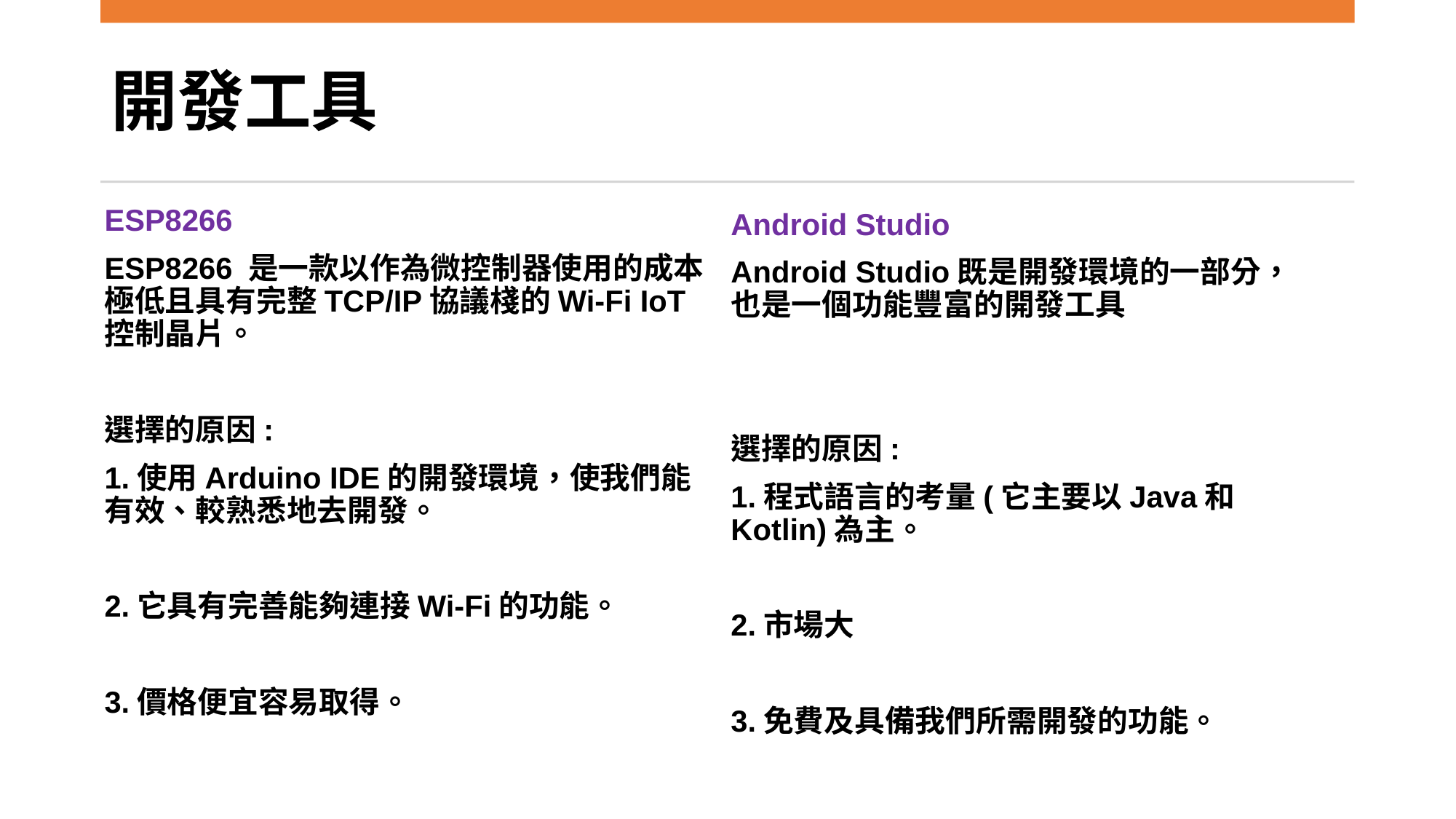

# 開發工具

ESP8266
ESP8266 是一款以作為微控制器使用的成本極低且具有完整TCP/IP協議棧的Wi-Fi IoT控制晶片。

選擇的原因:
1.使用Arduino IDE的開發環境，使我們能有效、較熟悉地去開發。

2.它具有完善能夠連接Wi-Fi的功能。

3.價格便宜容易取得。
Android Studio
Android Studio既是開發環境的一部分，也是一個功能豐富的開發工具

選擇的原因:
1.程式語言的考量(它主要以Java和Kotlin)為主。

2.市場大

3.免費及具備我們所需開發的功能。